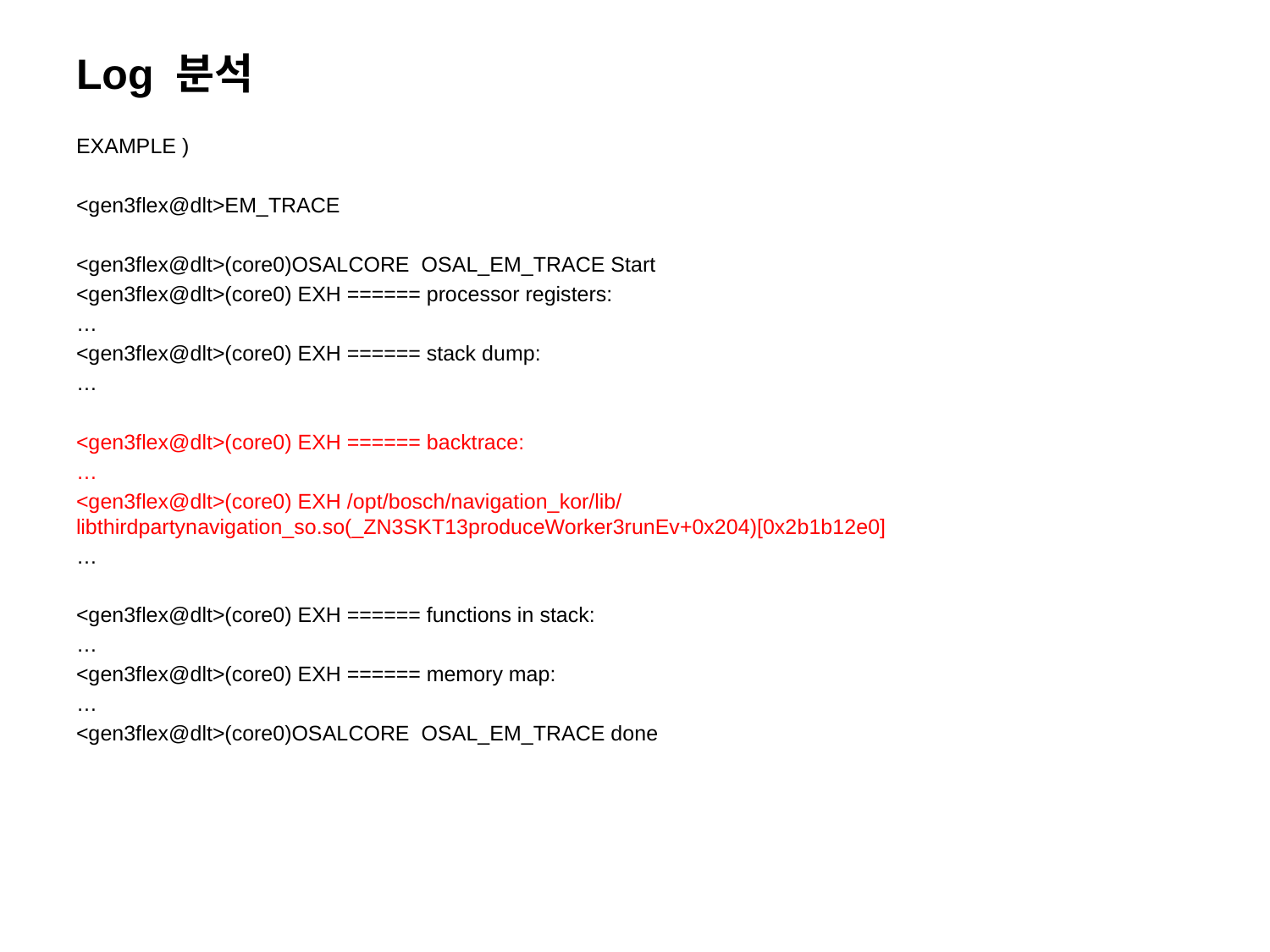

# Log 분석
EXAMPLE )

<gen3flex@dlt>EM_TRACE

<gen3flex@dlt>(core0)OSALCORE  OSAL_EM_TRACE Start
<gen3flex@dlt>(core0) EXH ====== processor registers:
…
<gen3flex@dlt>(core0) EXH ====== stack dump:
…

<gen3flex@dlt>(core0) EXH ====== backtrace:
…
<gen3flex@dlt>(core0) EXH /opt/bosch/navigation_kor/lib/libthirdpartynavigation_so.so(_ZN3SKT13produceWorker3runEv+0x204)[0x2b1b12e0]
…

<gen3flex@dlt>(core0) EXH ====== functions in stack:
…
<gen3flex@dlt>(core0) EXH ====== memory map:
…
<gen3flex@dlt>(core0)OSALCORE  OSAL_EM_TRACE done